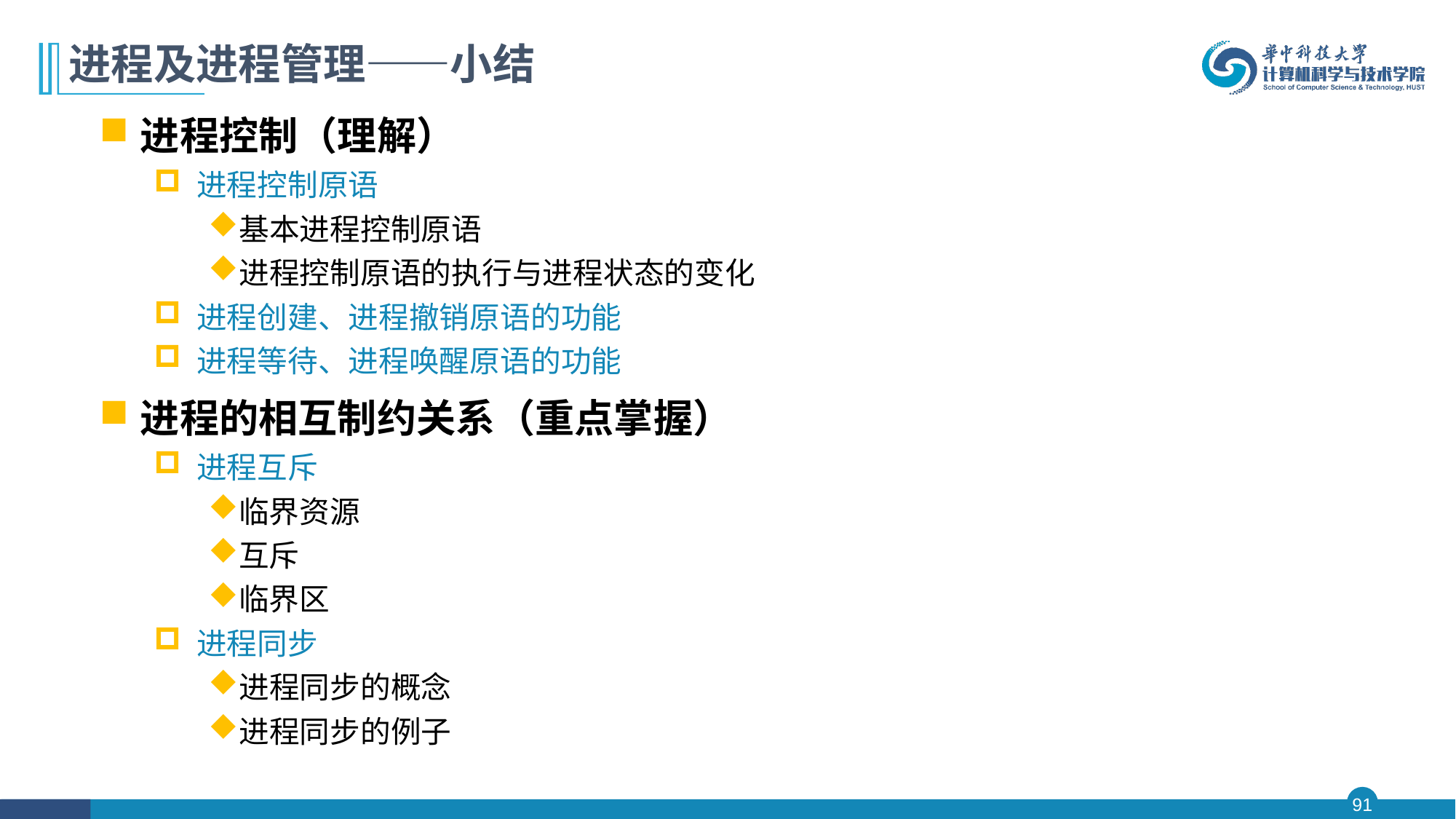

# 进程及进程管理——小结
进程控制（理解）
进程控制原语
基本进程控制原语
进程控制原语的执行与进程状态的变化
进程创建、进程撤销原语的功能
进程等待、进程唤醒原语的功能
进程的相互制约关系（重点掌握）
进程互斥
临界资源
互斥
临界区
进程同步
进程同步的概念
进程同步的例子